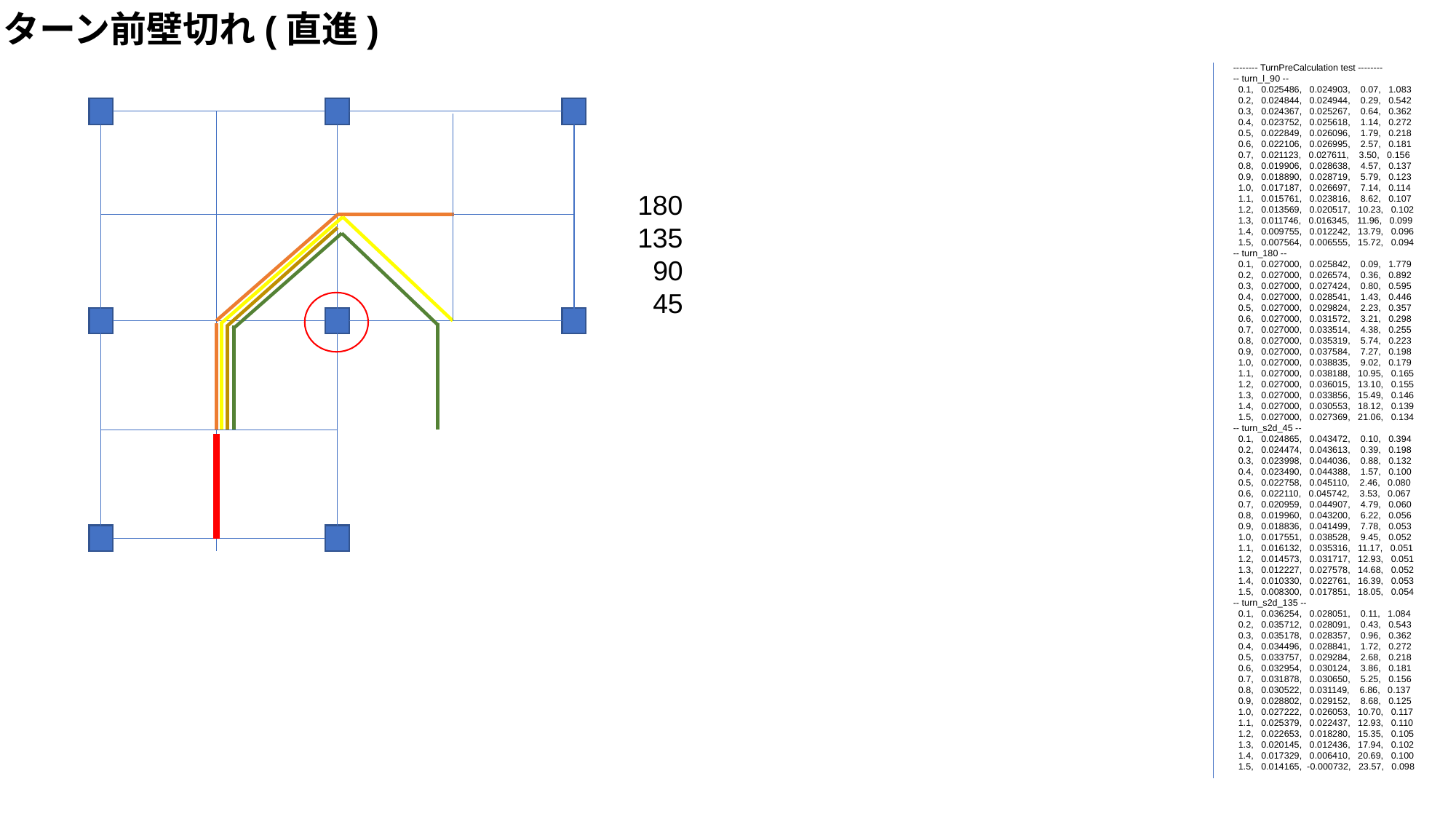

ターン前壁切れ(直進)
-------- TurnPreCalculation test --------
-- turn_l_90 --
  0.1,   0.025486,   0.024903,    0.07,   1.083
  0.2,   0.024844,   0.024944,    0.29,   0.542
  0.3,   0.024367,   0.025267,    0.64,   0.362
  0.4,   0.023752,   0.025618,    1.14,   0.272
  0.5,   0.022849,   0.026096,    1.79,   0.218
  0.6,   0.022106,   0.026995,    2.57,   0.181
  0.7,   0.021123,   0.027611,    3.50,   0.156
  0.8,   0.019906,   0.028638,    4.57,   0.137
  0.9,   0.018890,   0.028719,    5.79,   0.123
  1.0,   0.017187,   0.026697,    7.14,   0.114
  1.1,   0.015761,   0.023816,    8.62,   0.107
  1.2,   0.013569,   0.020517,   10.23,   0.102
  1.3,   0.011746,   0.016345,   11.96,   0.099
  1.4,   0.009755,   0.012242,   13.79,   0.096
  1.5,   0.007564,   0.006555,   15.72,   0.094
-- turn_180 --
  0.1,   0.027000,   0.025842,    0.09,   1.779
  0.2,   0.027000,   0.026574,    0.36,   0.892
  0.3,   0.027000,   0.027424,    0.80,   0.595
  0.4,   0.027000,   0.028541,    1.43,   0.446
  0.5,   0.027000,   0.029824,    2.23,   0.357
  0.6,   0.027000,   0.031572,    3.21,   0.298
  0.7,   0.027000,   0.033514,    4.38,   0.255
  0.8,   0.027000,   0.035319,    5.74,   0.223
  0.9,   0.027000,   0.037584,    7.27,   0.198
  1.0,   0.027000,   0.038835,    9.02,   0.179
  1.1,   0.027000,   0.038188,   10.95,   0.165
  1.2,   0.027000,   0.036015,   13.10,   0.155
  1.3,   0.027000,   0.033856,   15.49,   0.146
  1.4,   0.027000,   0.030553,   18.12,   0.139
  1.5,   0.027000,   0.027369,   21.06,   0.134
-- turn_s2d_45 --
  0.1,   0.024865,   0.043472,    0.10,   0.394
  0.2,   0.024474,   0.043613,    0.39,   0.198
  0.3,   0.023998,   0.044036,    0.88,   0.132
  0.4,   0.023490,   0.044388,    1.57,   0.100
  0.5,   0.022758,   0.045110,    2.46,   0.080
  0.6,   0.022110,   0.045742,    3.53,   0.067
  0.7,   0.020959,   0.044907,    4.79,   0.060
  0.8,   0.019960,   0.043200,    6.22,   0.056
  0.9,   0.018836,   0.041499,    7.78,   0.053
  1.0,   0.017551,   0.038528,    9.45,   0.052
  1.1,   0.016132,   0.035316,   11.17,   0.051
  1.2,   0.014573,   0.031717,   12.93,   0.051
  1.3,   0.012227,   0.027578,   14.68,   0.052
  1.4,   0.010330,   0.022761,   16.39,   0.053
  1.5,   0.008300,   0.017851,   18.05,   0.054
-- turn_s2d_135 --
  0.1,   0.036254,   0.028051,    0.11,   1.084
  0.2,   0.035712,   0.028091,    0.43,   0.543
  0.3,   0.035178,   0.028357,    0.96,   0.362
  0.4,   0.034496,   0.028841,    1.72,   0.272
  0.5,   0.033757,   0.029284,    2.68,   0.218
  0.6,   0.032954,   0.030124,    3.86,   0.181
  0.7,   0.031878,   0.030650,    5.25,   0.156
  0.8,   0.030522,   0.031149,    6.86,   0.137
  0.9,   0.028802,   0.029152,    8.68,   0.125
  1.0,   0.027222,   0.026053,   10.70,   0.117
  1.1,   0.025379,   0.022437,   12.93,   0.110
  1.2,   0.022653,   0.018280,   15.35,   0.105
  1.3,   0.020145,   0.012436,   17.94,   0.102
  1.4,   0.017329,   0.006410,   20.69,   0.100
  1.5,   0.014165,  -0.000732,   23.57,   0.098

180
135
  90
  45